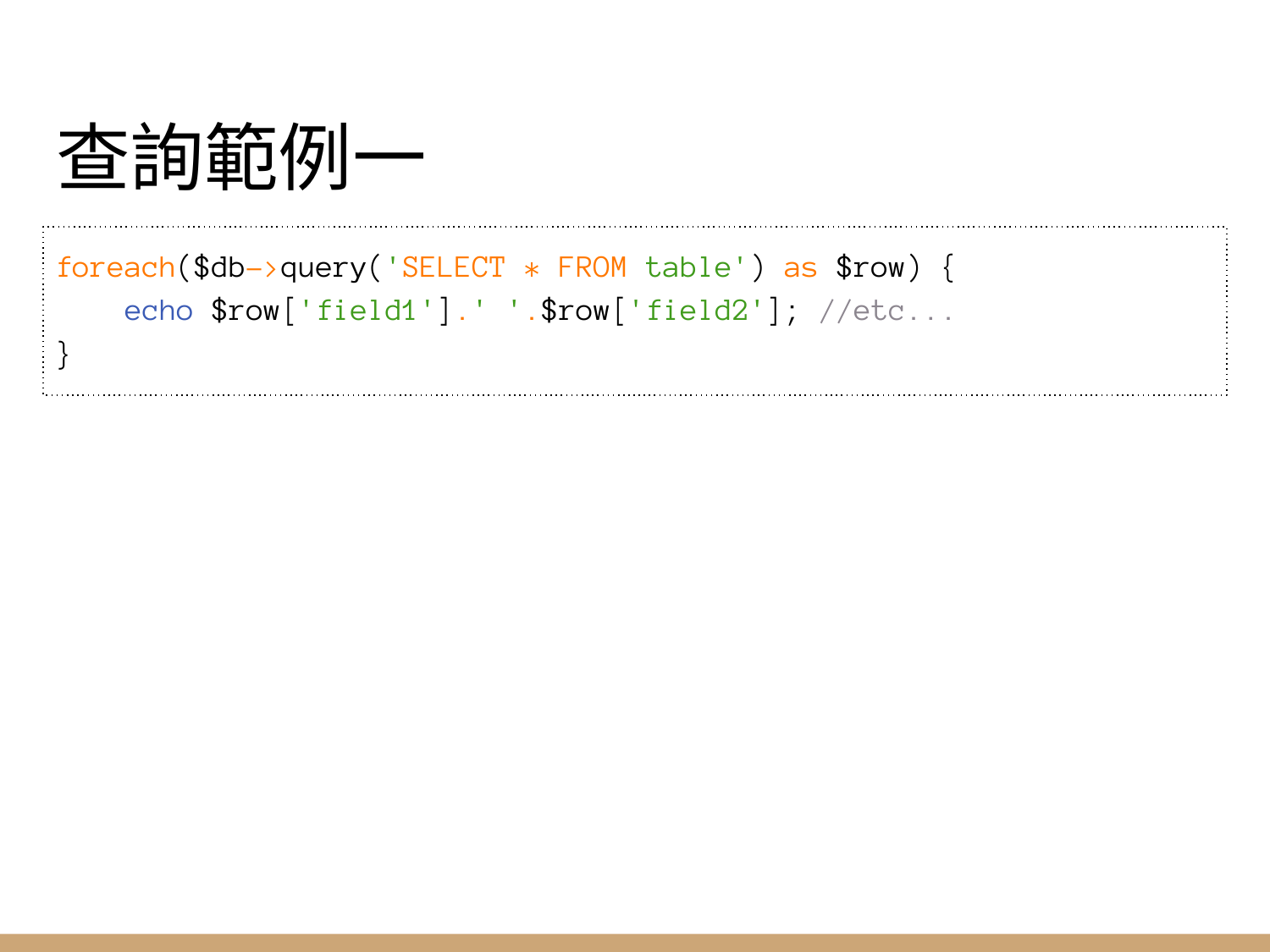

# 查詢範例一
foreach($db->query('SELECT * FROM table') as $row) {
    echo $row['field1'].' '.$row['field2']; //etc...
}